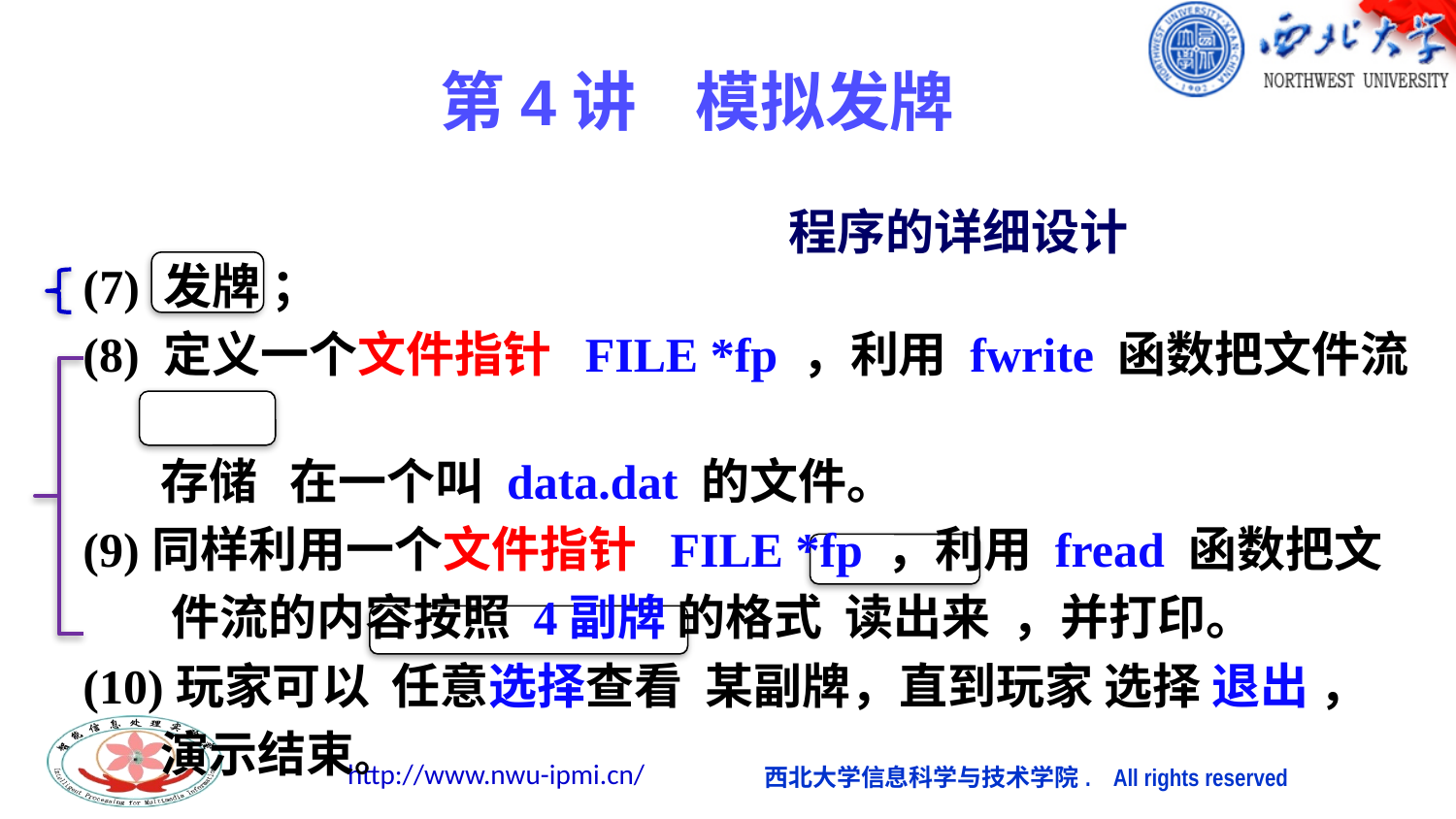

# 第4讲    模拟发牌
程序的详细设计
(7) 发牌 ；
(8) 定义一个文件指针  FILE *fp ，利用 fwrite 函数把文件流
      存储   在一个叫 data.dat 的文件。
(9)同样利用一个文件指针  FILE *fp ，利用 fread 函数把文
       件流的内容按照 4副牌 的格式  读出来  ，并打印。
(10)玩家可以  任意选择查看  某副牌，直到玩家 选择 退出 ，
      演示结束。